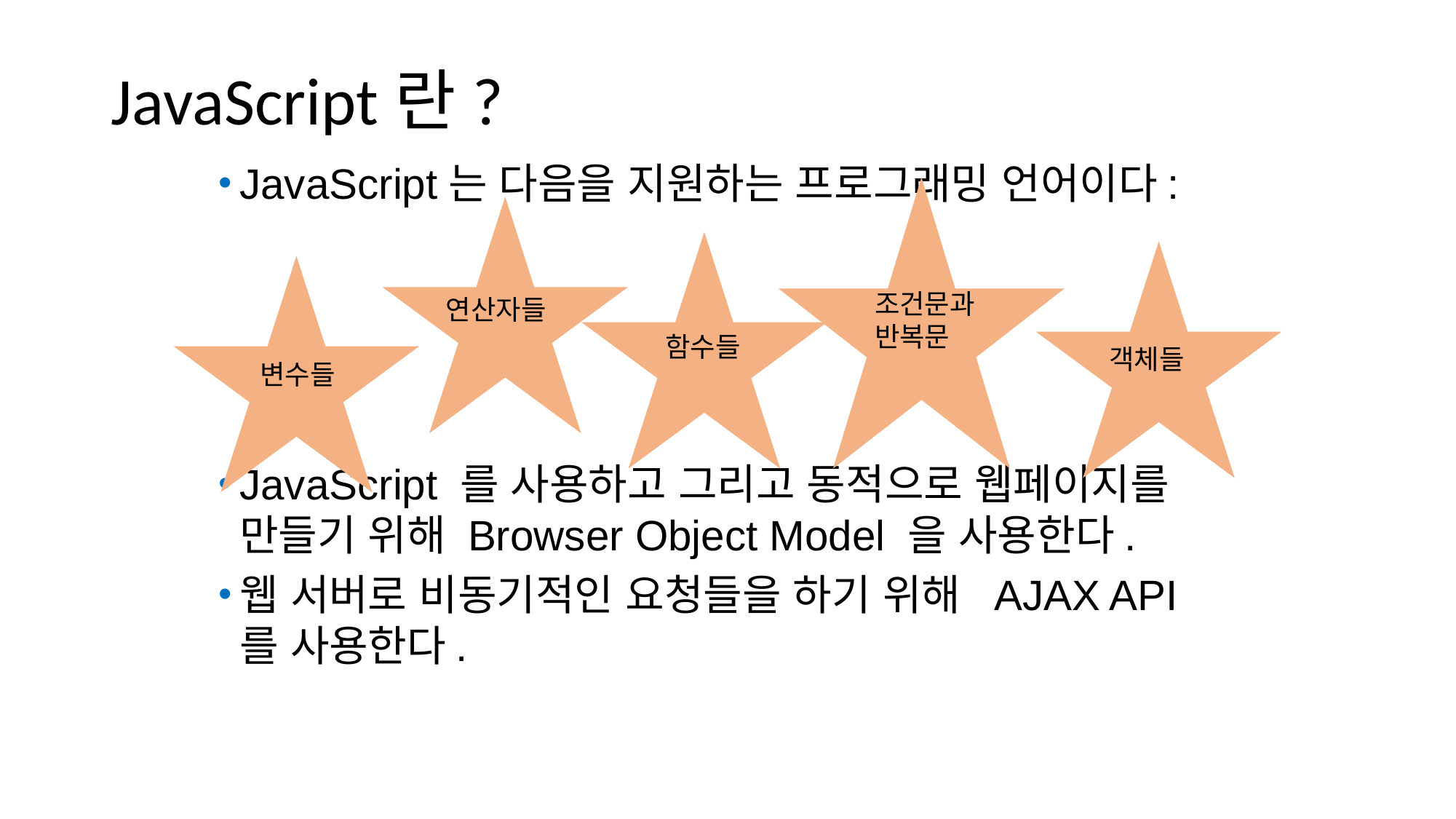

# JavaScript란?
JavaScript는 다음을 지원하는 프로그래밍 언어이다:

JavaScript 를 사용하고 그리고 동적으로 웹페이지를 만들기 위해 Browser Object Model 을 사용한다.
웹 서버로 비동기적인 요청들을 하기 위해  AJAX API 를 사용한다.

조건문과 반복문
연산자들
함수들
객체들
변수들